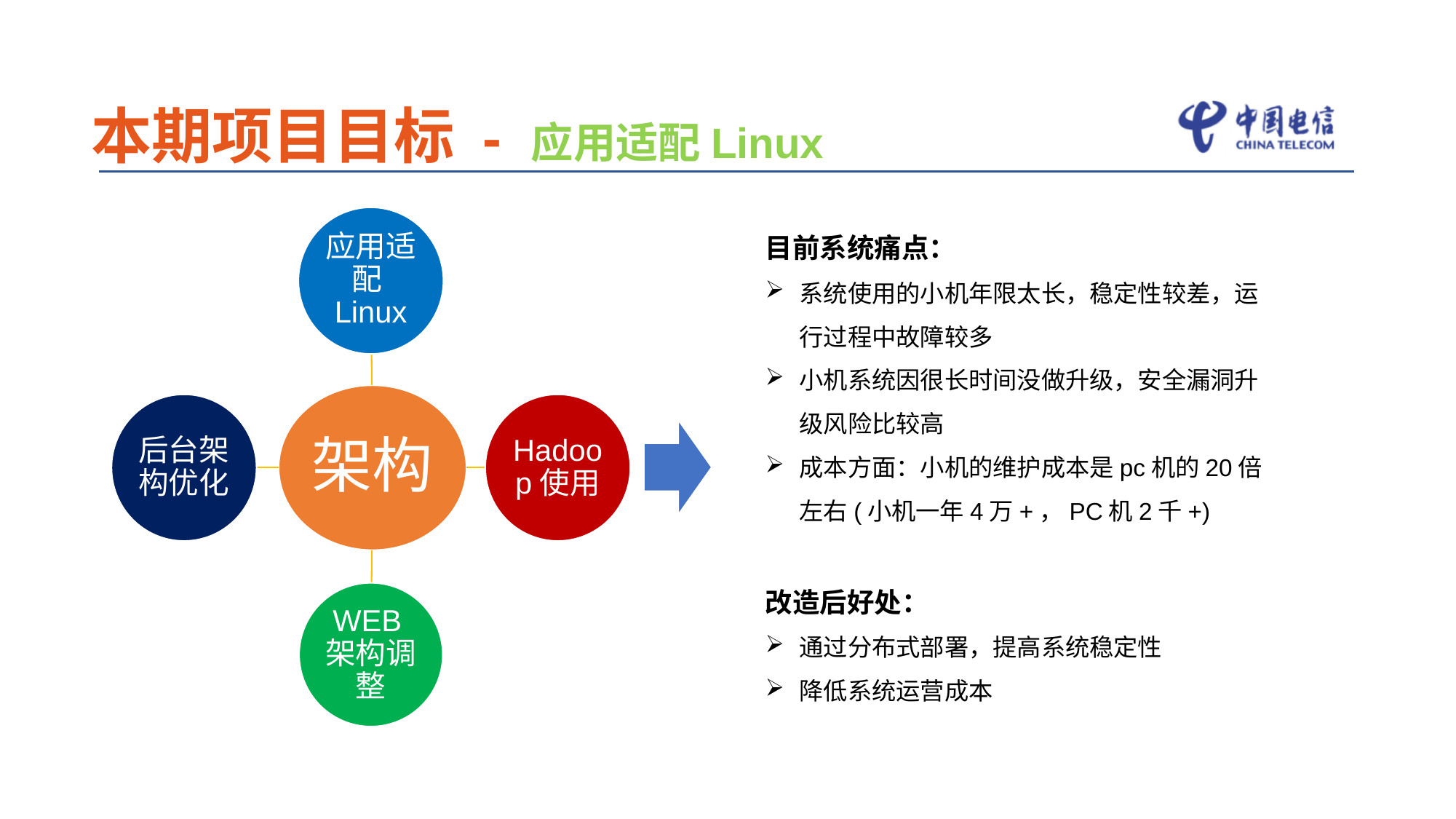

本期项目目标 - 应用适配Linux
架构

应用适配Linux

Hadoop使用

WEB架构调整

后台架构优化
目前系统痛点：
系统使用的小机年限太长，稳定性较差，运行过程中故障较多
小机系统因很长时间没做升级，安全漏洞升级风险比较高
成本方面：小机的维护成本是pc机的20倍左右(小机一年4万+，PC机2千+)

改造后好处：
通过分布式部署，提高系统稳定性
降低系统运营成本